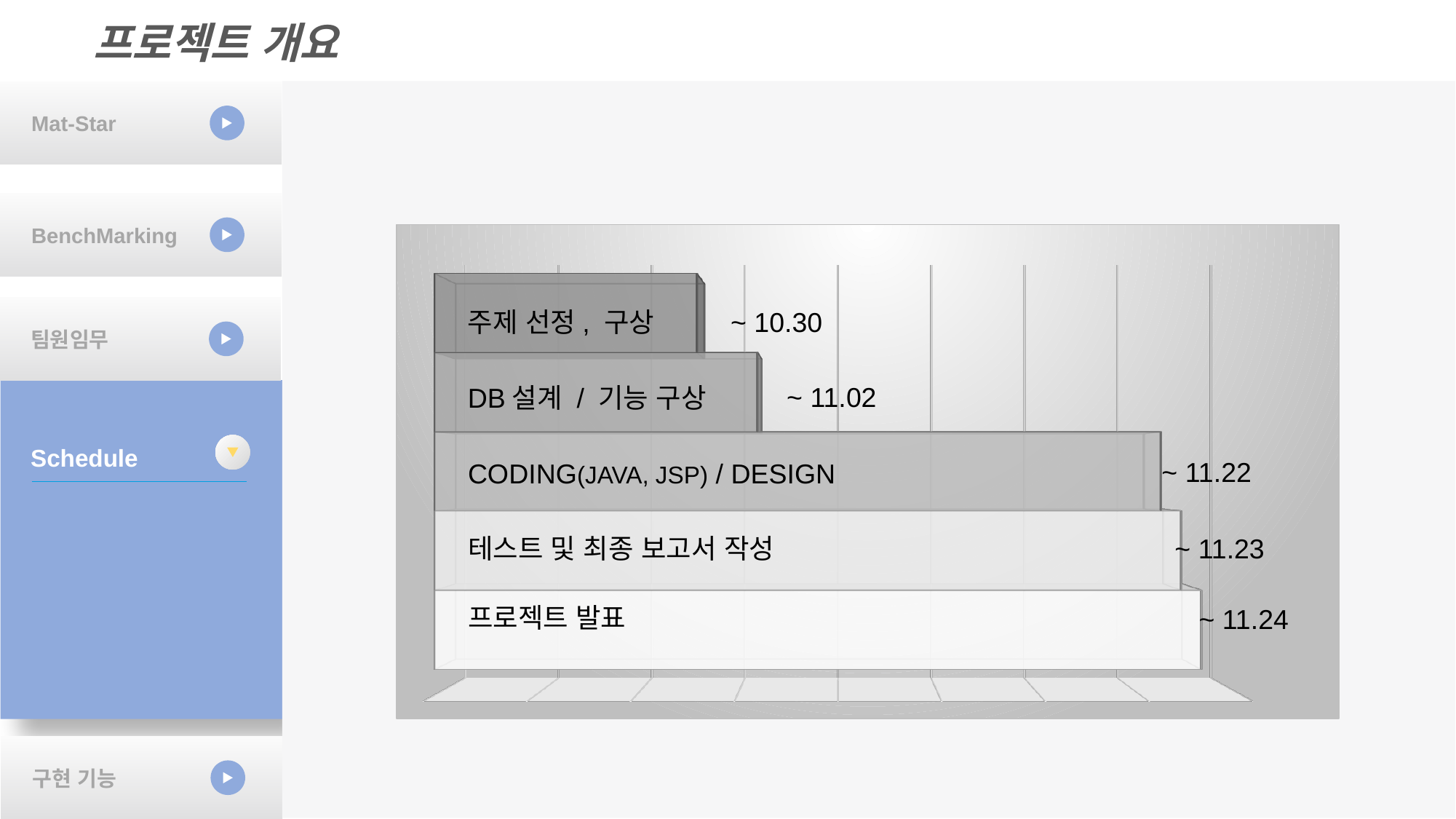

프로젝트 개요

Mat-Star

BenchMarking

[unsupported chart]

주제 선정, 구상
~ 10.30
~ 11.02
DB설계 / 기능 구상
~ 11.22
CODING(JAVA, JSP) / DESIGN
테스트 및 최종 보고서 작성
~ 11.23
프로젝트 발표
~ 11.24
팀원임무

Schedule

구현 기능